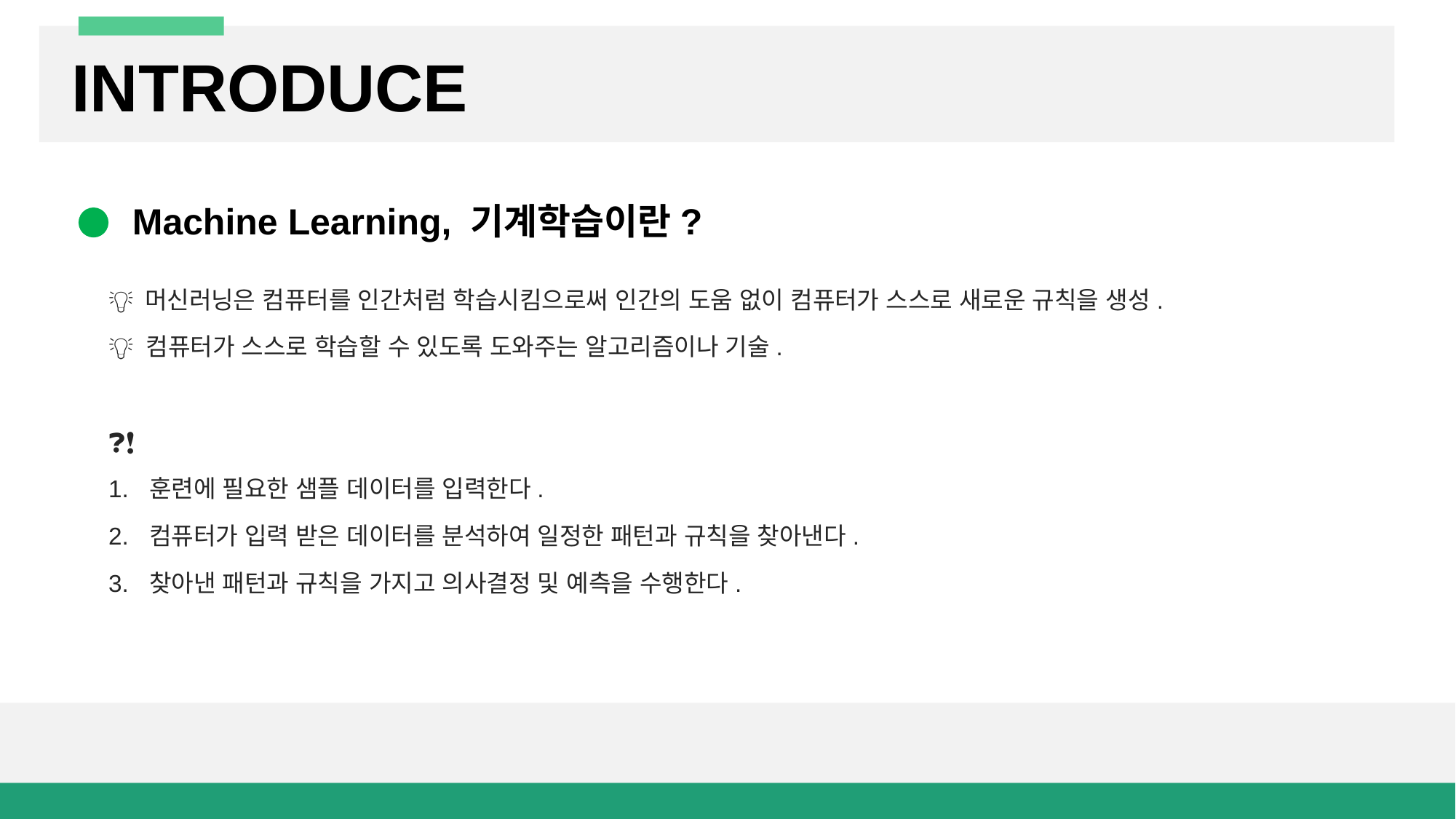

# INTRODUCE
Machine Learning, 기계학습이란?

💡 머신러닝은 컴퓨터를 인간처럼 학습시킴으로써 인간의 도움 없이 컴퓨터가 스스로 새로운 규칙을 생성.
💡 컴퓨터가 스스로 학습할 수 있도록 도와주는 알고리즘이나 기술.

❓❗
훈련에 필요한 샘플 데이터를 입력한다.
컴퓨터가 입력 받은 데이터를 분석하여 일정한 패턴과 규칙을 찾아낸다.
찾아낸 패턴과 규칙을 가지고 의사결정 및 예측을 수행한다.